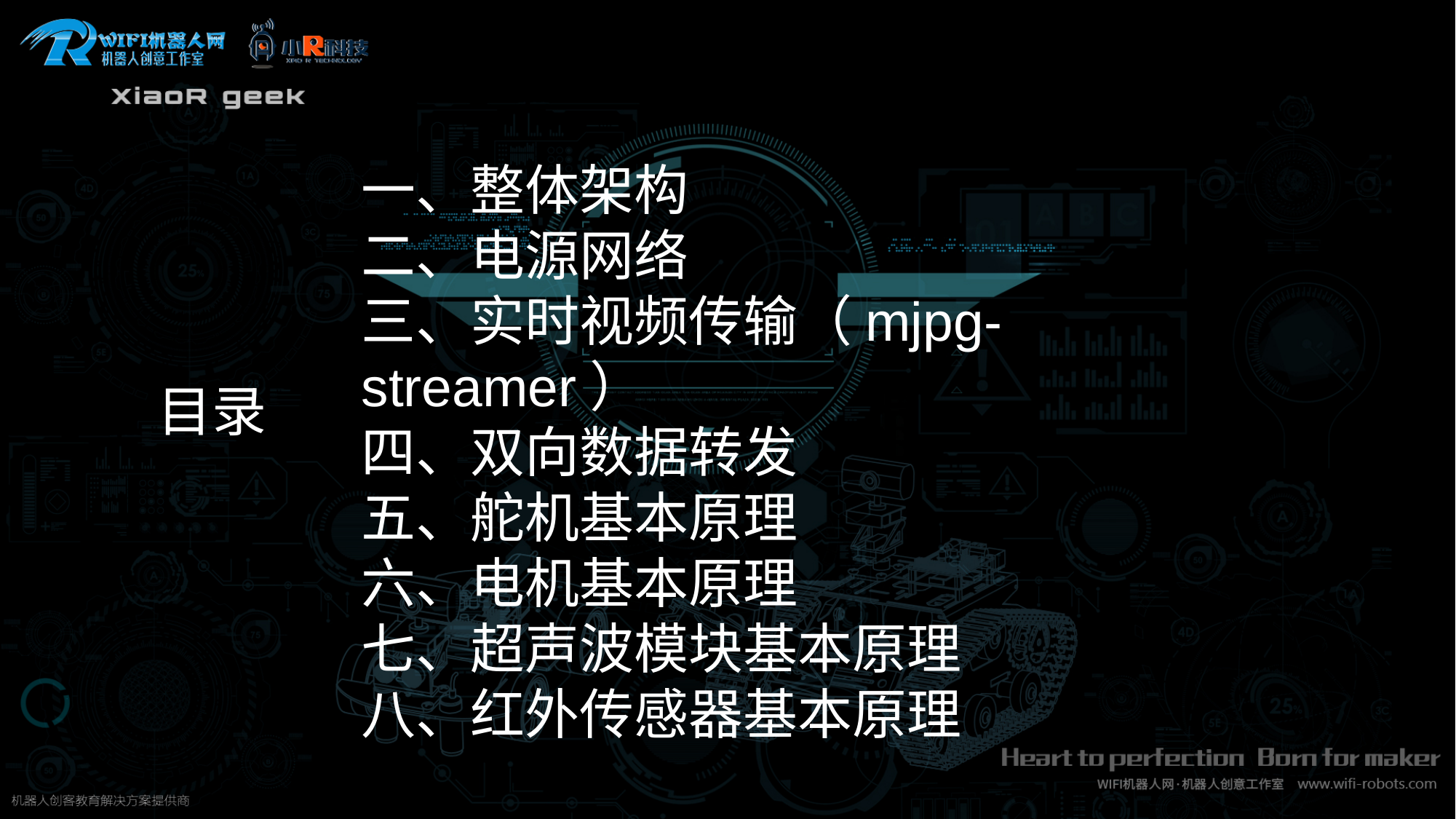

一、整体架构
二、电源网络
三、实时视频传输（mjpg-streamer）
四、双向数据转发
五、舵机基本原理
六、电机基本原理
七、超声波模块基本原理
八、红外传感器基本原理

目录